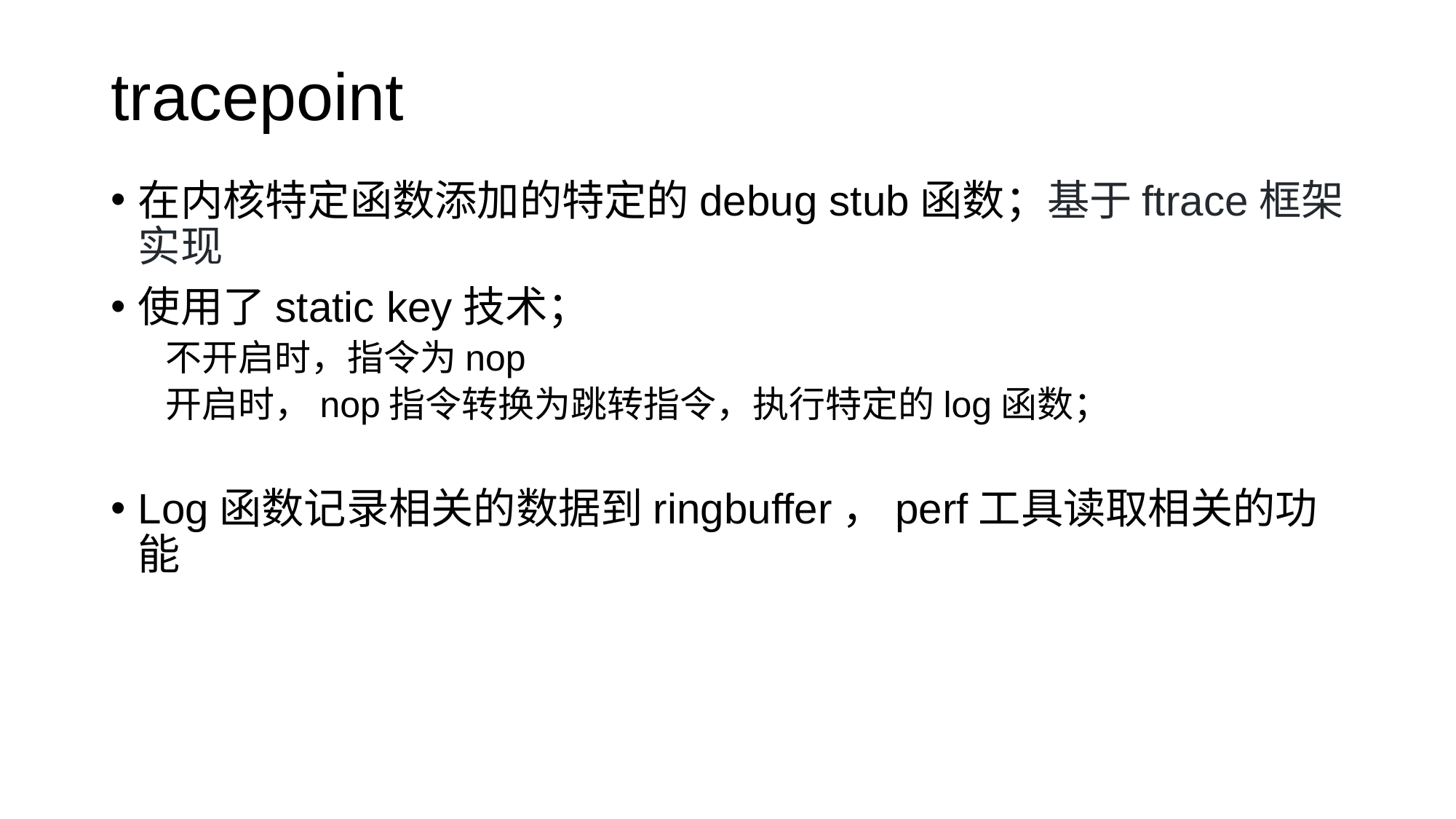

# tracepoint
在内核特定函数添加的特定的debug stub函数；基于ftrace框架实现
使用了static key技术；
不开启时，指令为nop
开启时，nop指令转换为跳转指令，执行特定的log函数；

Log函数记录相关的数据到ringbuffer，perf工具读取相关的功能